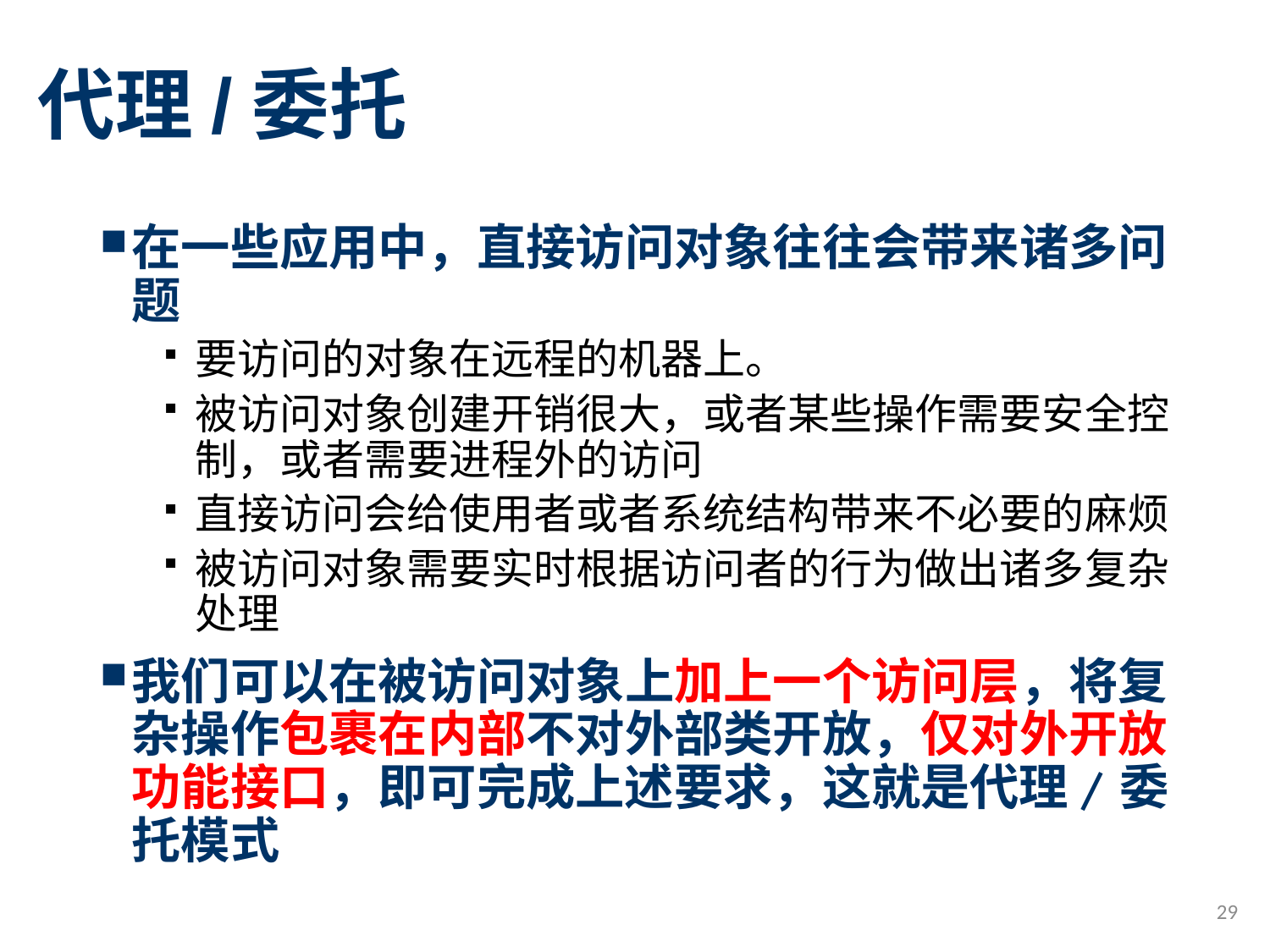

# 代理/委托
在一些应用中，直接访问对象往往会带来诸多问题
要访问的对象在远程的机器上。
被访问对象创建开销很大，或者某些操作需要安全控制，或者需要进程外的访问
直接访问会给使用者或者系统结构带来不必要的麻烦
被访问对象需要实时根据访问者的行为做出诸多复杂处理
我们可以在被访问对象上加上一个访问层，将复杂操作包裹在内部不对外部类开放，仅对外开放功能接口，即可完成上述要求，这就是代理/委托模式

29